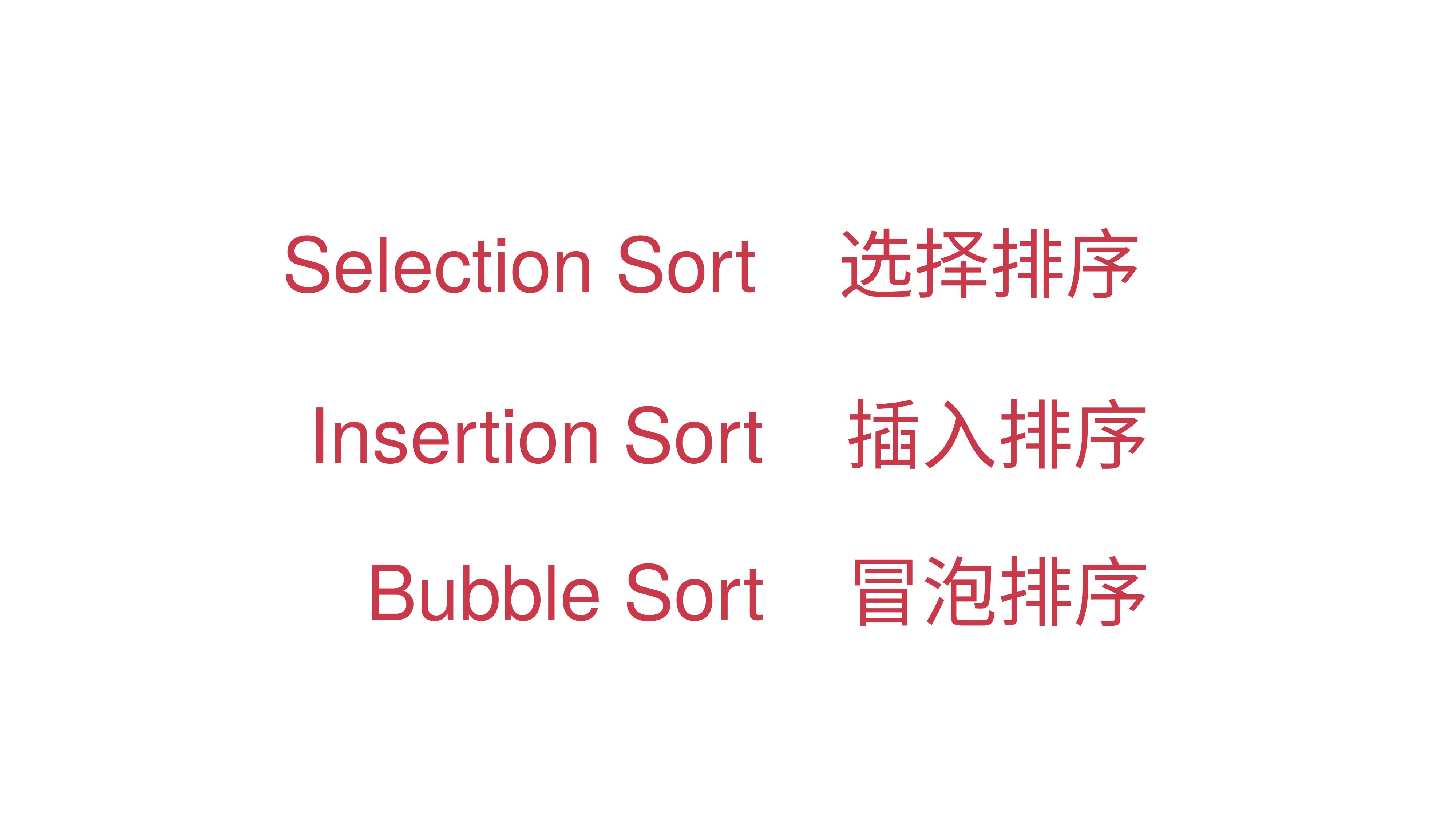

Selection Sort   选择排序
Insertion Sort   插入排序
Bubble Sort   冒泡排序